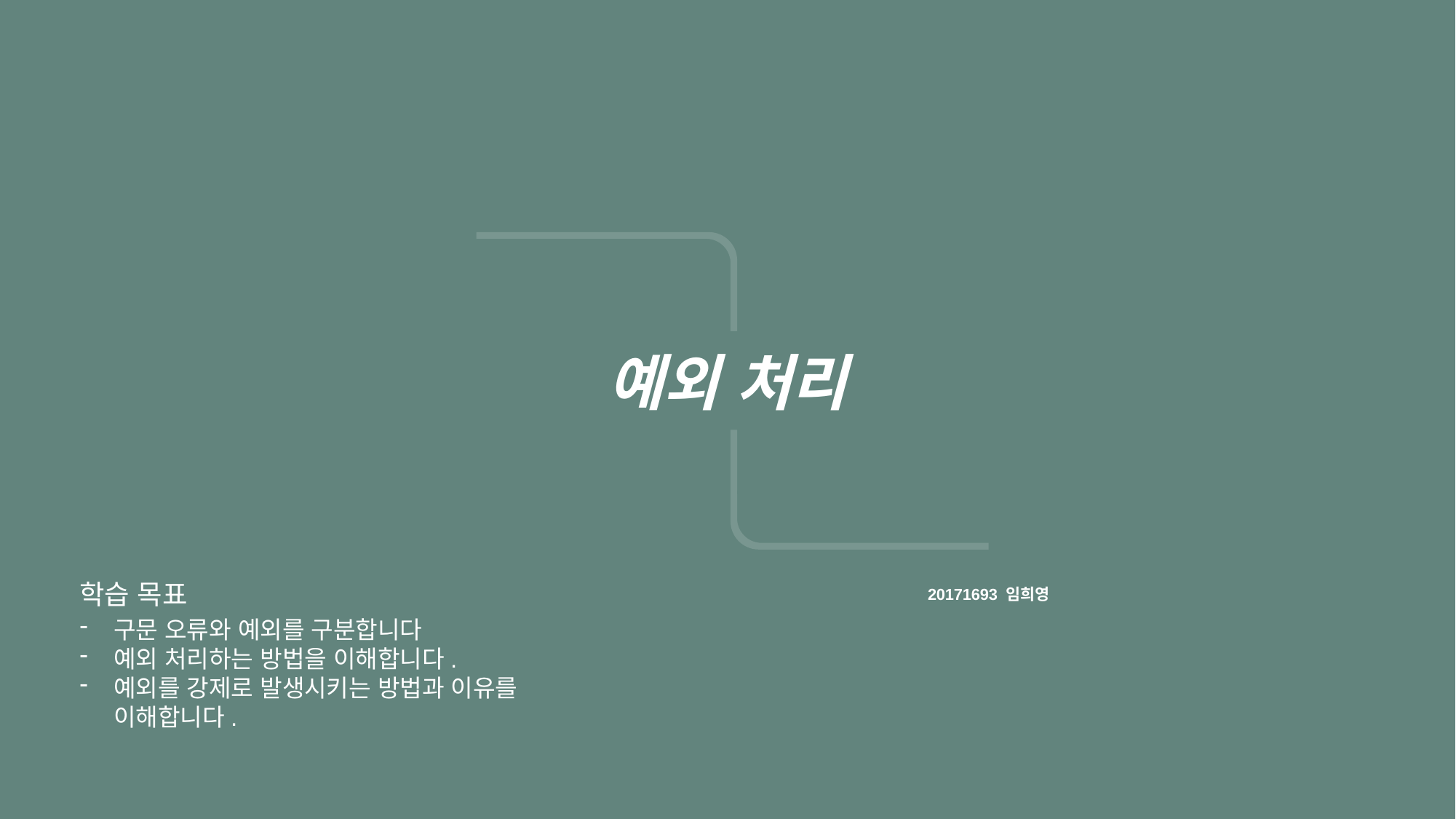

예외 처리
학습 목표
20171693 임희영
구문 오류와 예외를 구분합니다
예외 처리하는 방법을 이해합니다.
예외를 강제로 발생시키는 방법과 이유를 이해합니다.